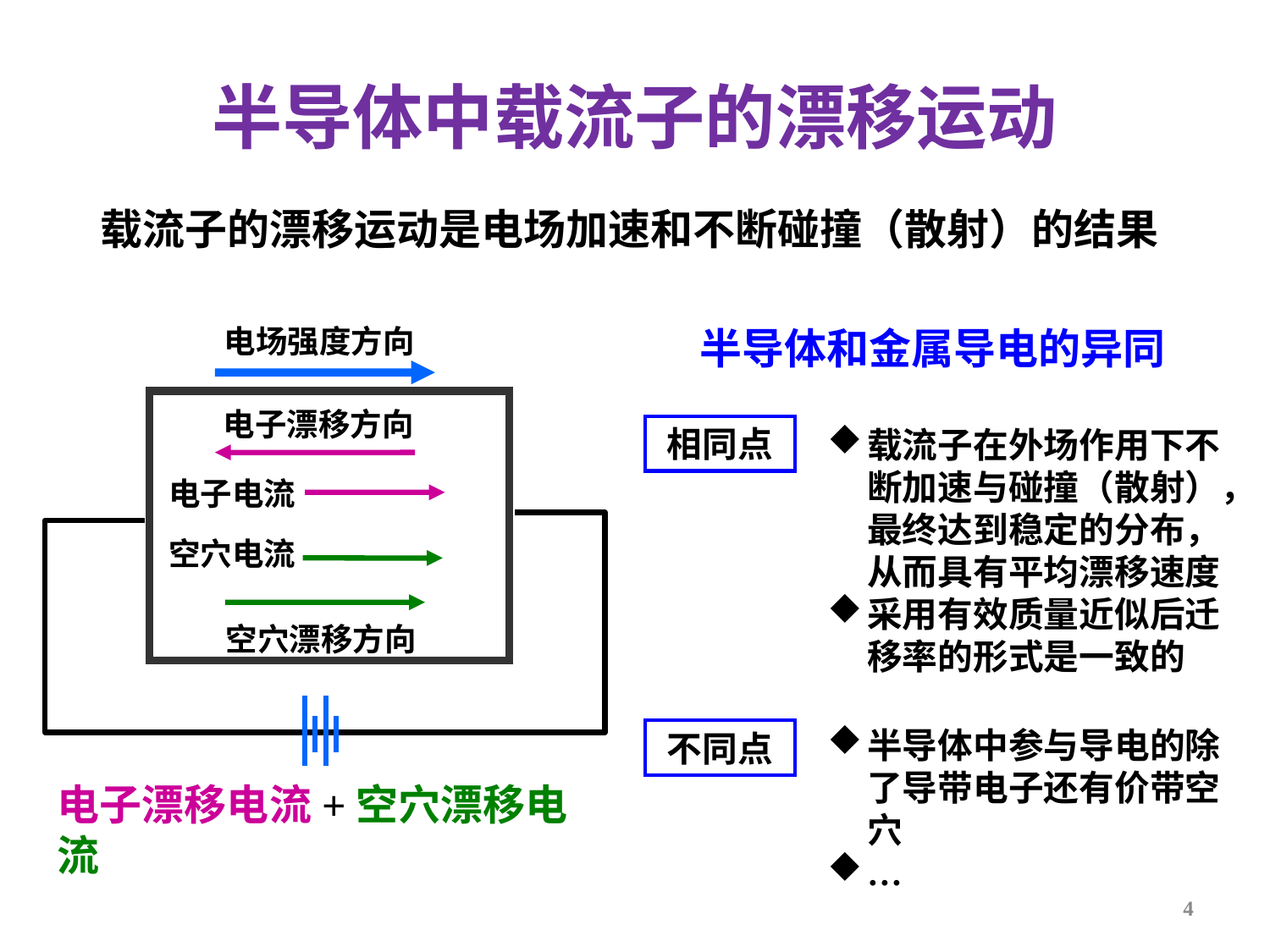

半导体中载流子的漂移运动
载流子的漂移运动是电场加速和不断碰撞（散射）的结果
电场强度方向

半导体和金属导电的异同

电子漂移方向

相同点
载流子在外场作用下不断加速与碰撞（散射），最终达到稳定的分布，从而具有平均漂移速度
采用有效质量近似后迁移率的形式是一致的
电子电流

空穴电流

空穴漂移方向
半导体中参与导电的除了导带电子还有价带空穴
…
不同点
电子漂移电流+空穴漂移电流
4